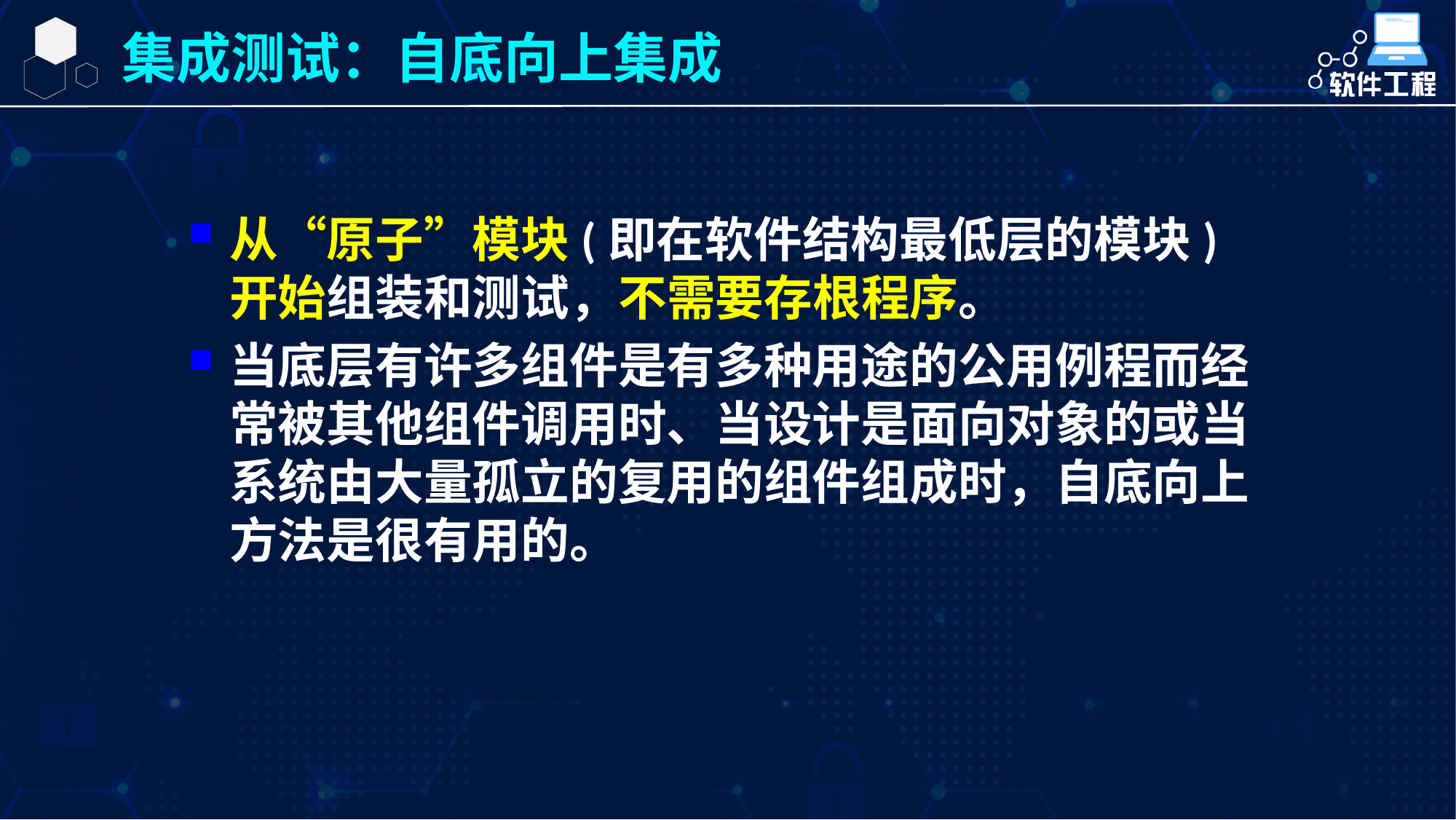

集成测试：自底向上集成
从“原子”模块(即在软件结构最低层的模块)开始组装和测试，不需要存根程序。
当底层有许多组件是有多种用途的公用例程而经常被其他组件调用时、当设计是面向对象的或当系统由大量孤立的复用的组件组成时，自底向上方法是很有用的。